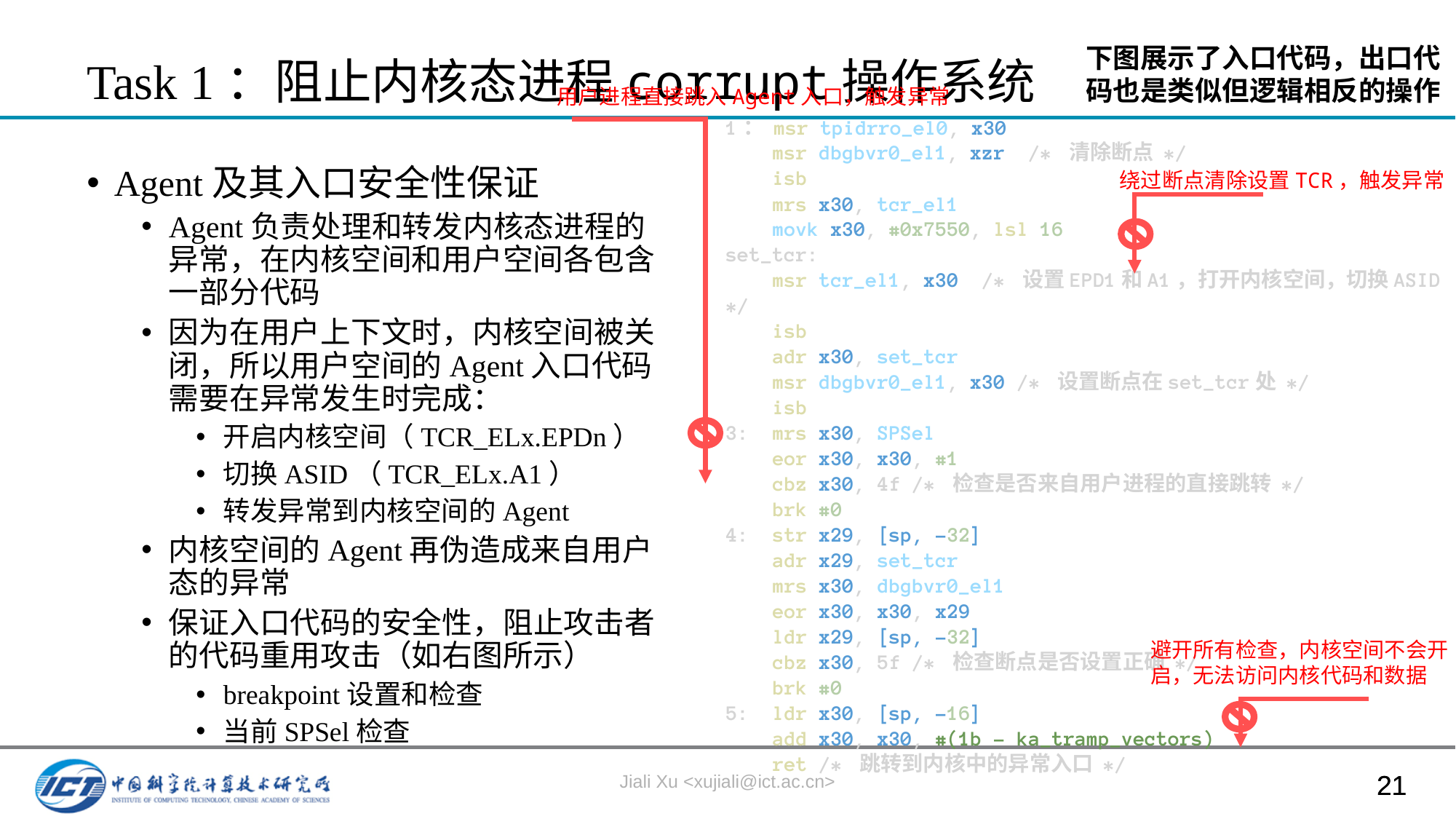

# Task 1：阻止内核态进程corrupt操作系统
下图展示了入口代码，出口代码也是类似但逻辑相反的操作
用户进程直接跳入Agent入口，触发异常
1： msr tpidrro_el0, x30
    msr dbgbvr0_el1, xzr  /* 清除断点 */
    isb
    mrs x30, tcr_el1
    movk x30, #0x7550, lsl 16
set_tcr:
    msr tcr_el1, x30  /* 设置EPD1和A1，打开内核空间，切换ASID */
    isb
    adr x30, set_tcr
    msr dbgbvr0_el1, x30 /* 设置断点在set_tcr处 */
    isb
3:  mrs x30, SPSel
    eor x30, x30, #1
    cbz x30, 4f /* 检查是否来自用户进程的直接跳转 */
    brk #0
4:  str x29, [sp, -32]
    adr x29, set_tcr
    mrs x30, dbgbvr0_el1
    eor x30, x30, x29
    ldr x29, [sp, -32]
    cbz x30, 5f /* 检查断点是否设置正确 */
    brk #0
5:  ldr x30, [sp, -16]
    add x30, x30, #(1b - ka_tramp_vectors)
    ret /* 跳转到内核中的异常入口 */

Agent及其入口安全性保证
Agent负责处理和转发内核态进程的异常，在内核空间和用户空间各包含一部分代码
因为在用户上下文时，内核空间被关闭，所以用户空间的Agent入口代码需要在异常发生时完成：
开启内核空间（TCR_ELx.EPDn）
切换ASID（TCR_ELx.A1）
转发异常到内核空间的Agent
内核空间的Agent再伪造成来自用户态的异常
保证入口代码的安全性，阻止攻击者的代码重用攻击（如右图所示）
breakpoint设置和检查
当前SPSel检查

绕过断点清除设置TCR，触发异常

避开所有检查，内核空间不会开启，无法访问内核代码和数据

Jiali Xu <xujiali@ict.ac.cn>
21
21